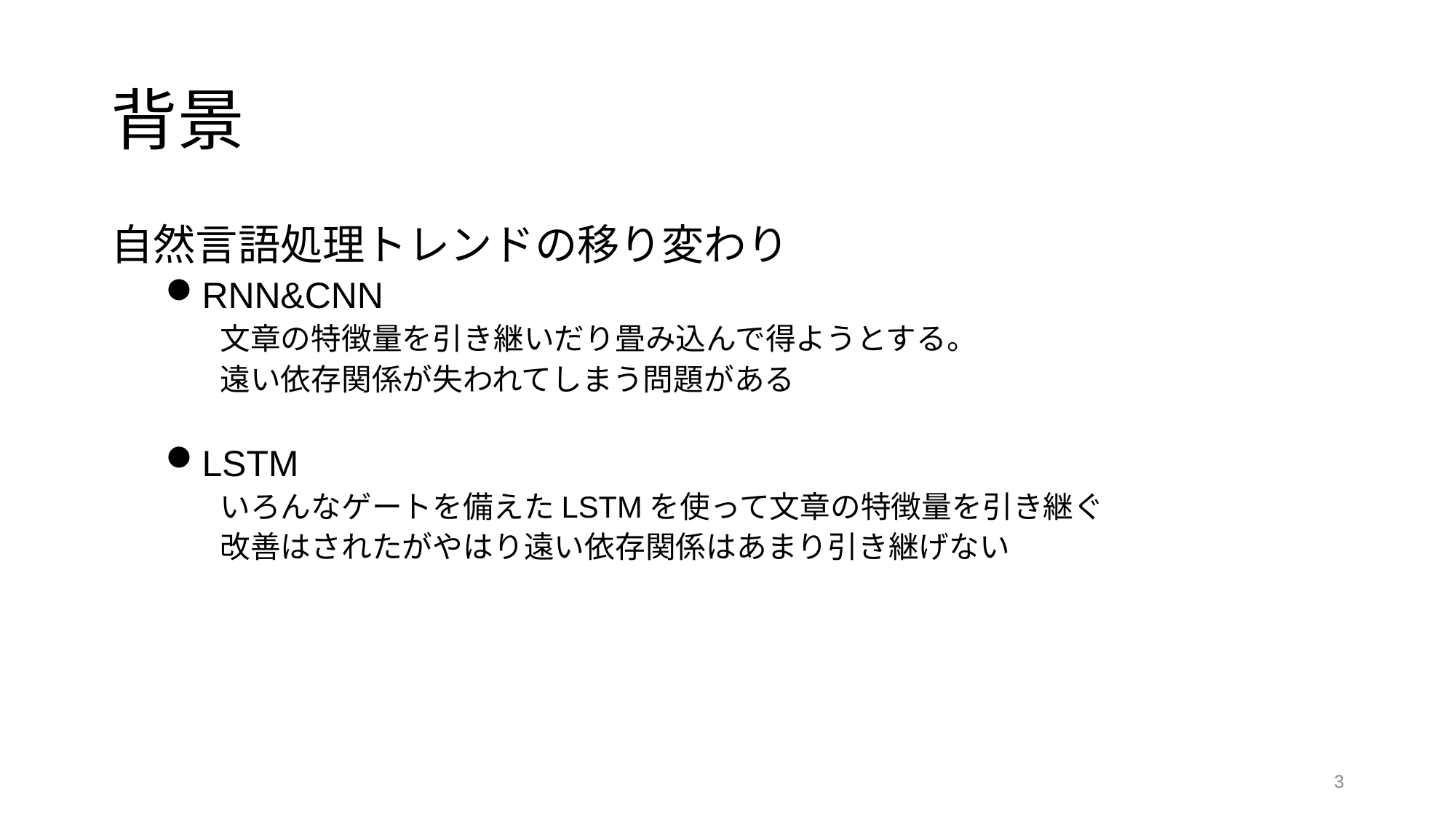

# 背景
自然言語処理トレンドの移り変わり
RNN&CNN
文章の特徴量を引き継いだり畳み込んで得ようとする。
遠い依存関係が失われてしまう問題がある

LSTM
いろんなゲートを備えたLSTMを使って文章の特徴量を引き継ぐ
改善はされたがやはり遠い依存関係はあまり引き継げない

3